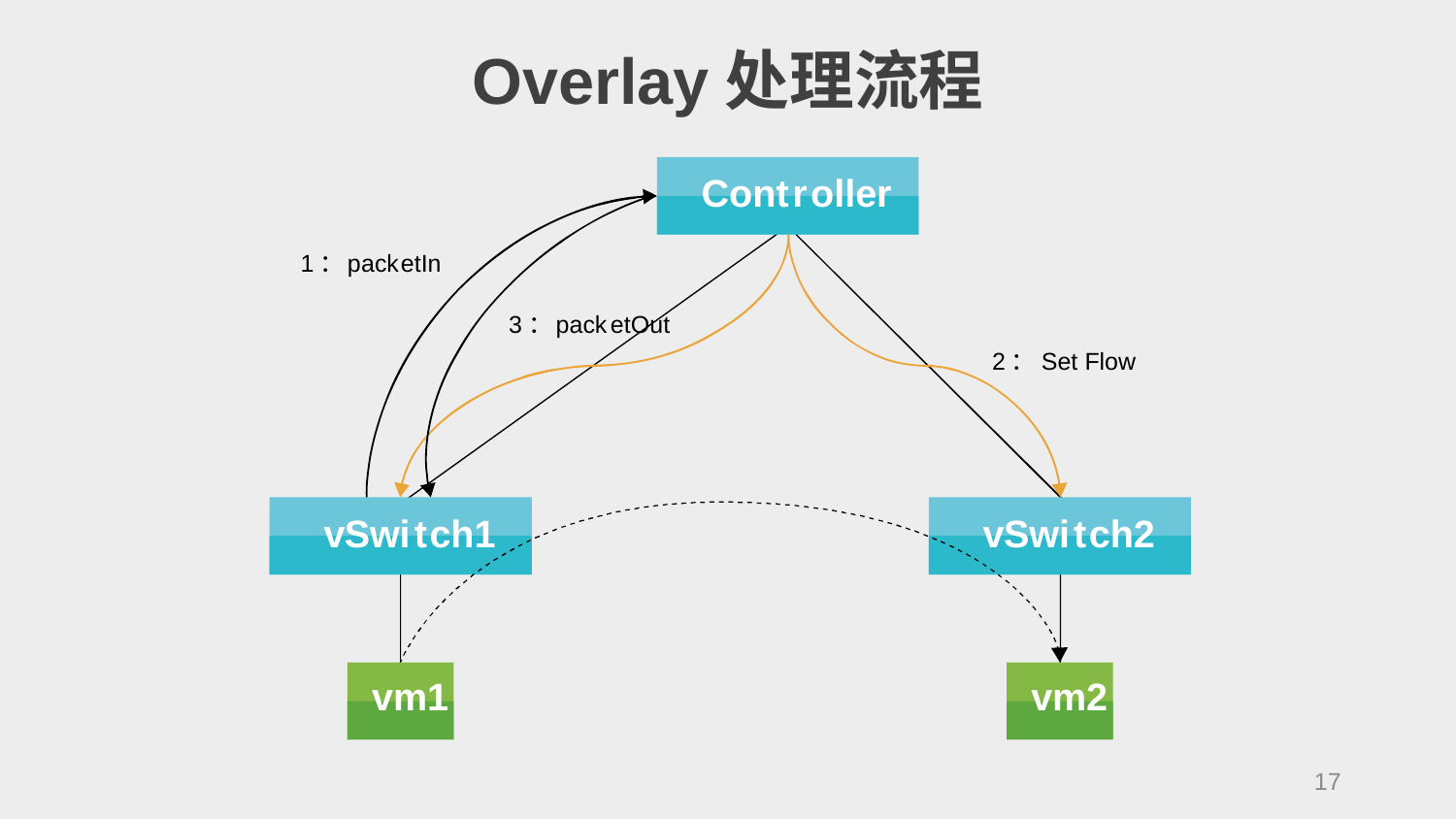

# Overlay处理流程

Cont
r
oller

v
S
wi
t
ch1
v
S
wi
t
ch2

vm1
vm2

1：
p
ac
k
etIn

3：
p
ac
k
etOut

2：Set Flow
17